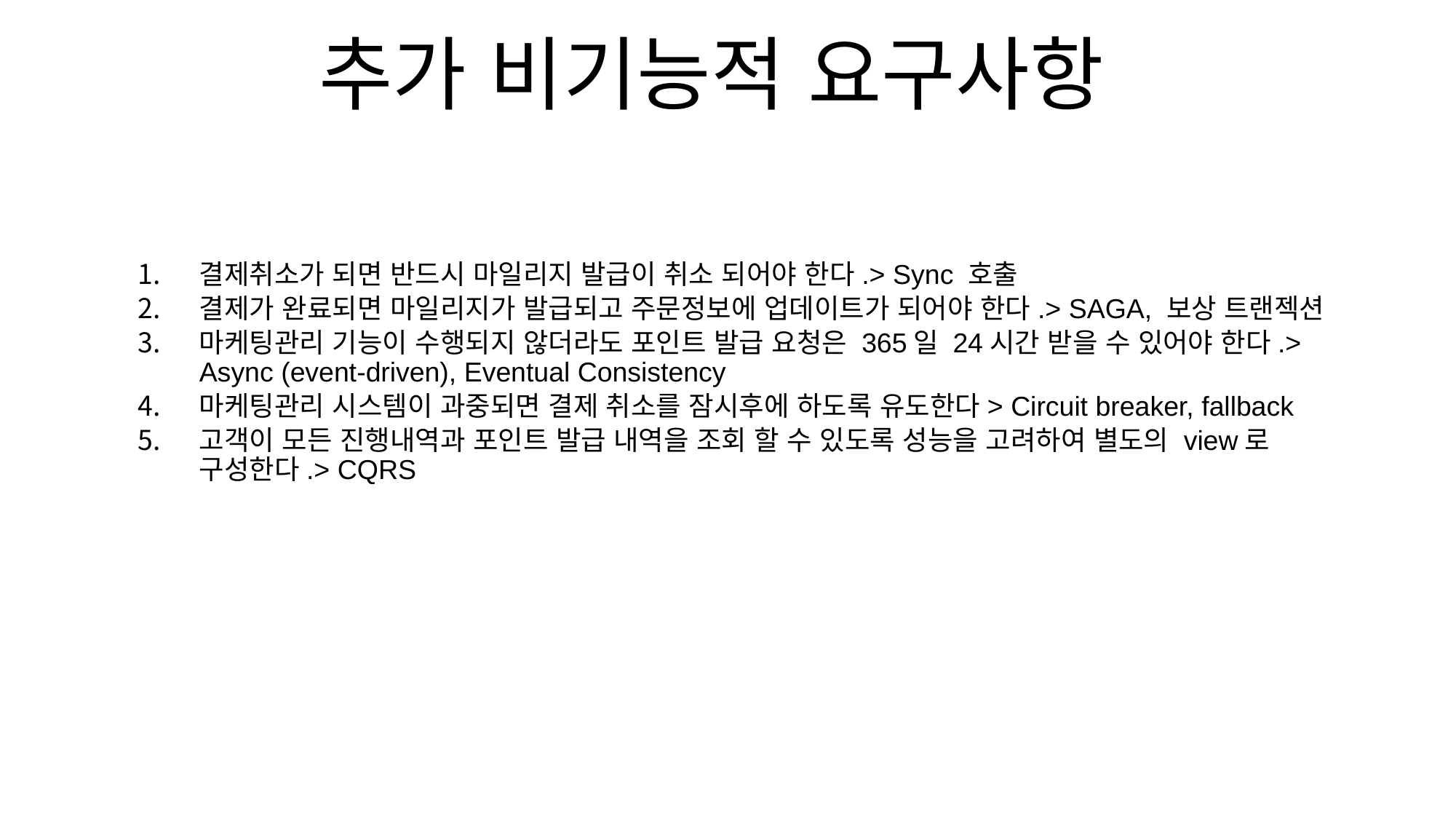

추가 비기능적 요구사항

결제취소가 되면 반드시 마일리지 발급이 취소 되어야 한다.> Sync 호출
결제가 완료되면 마일리지가 발급되고 주문정보에 업데이트가 되어야 한다.> SAGA, 보상 트랜젝션
마케팅관리 기능이 수행되지 않더라도 포인트 발급 요청은 365일 24시간 받을 수 있어야 한다.> Async (event-driven), Eventual Consistency
마케팅관리 시스템이 과중되면 결제 취소를 잠시후에 하도록 유도한다> Circuit breaker, fallback
고객이 모든 진행내역과 포인트 발급 내역을 조회 할 수 있도록 성능을 고려하여 별도의 view로 구성한다.> CQRS